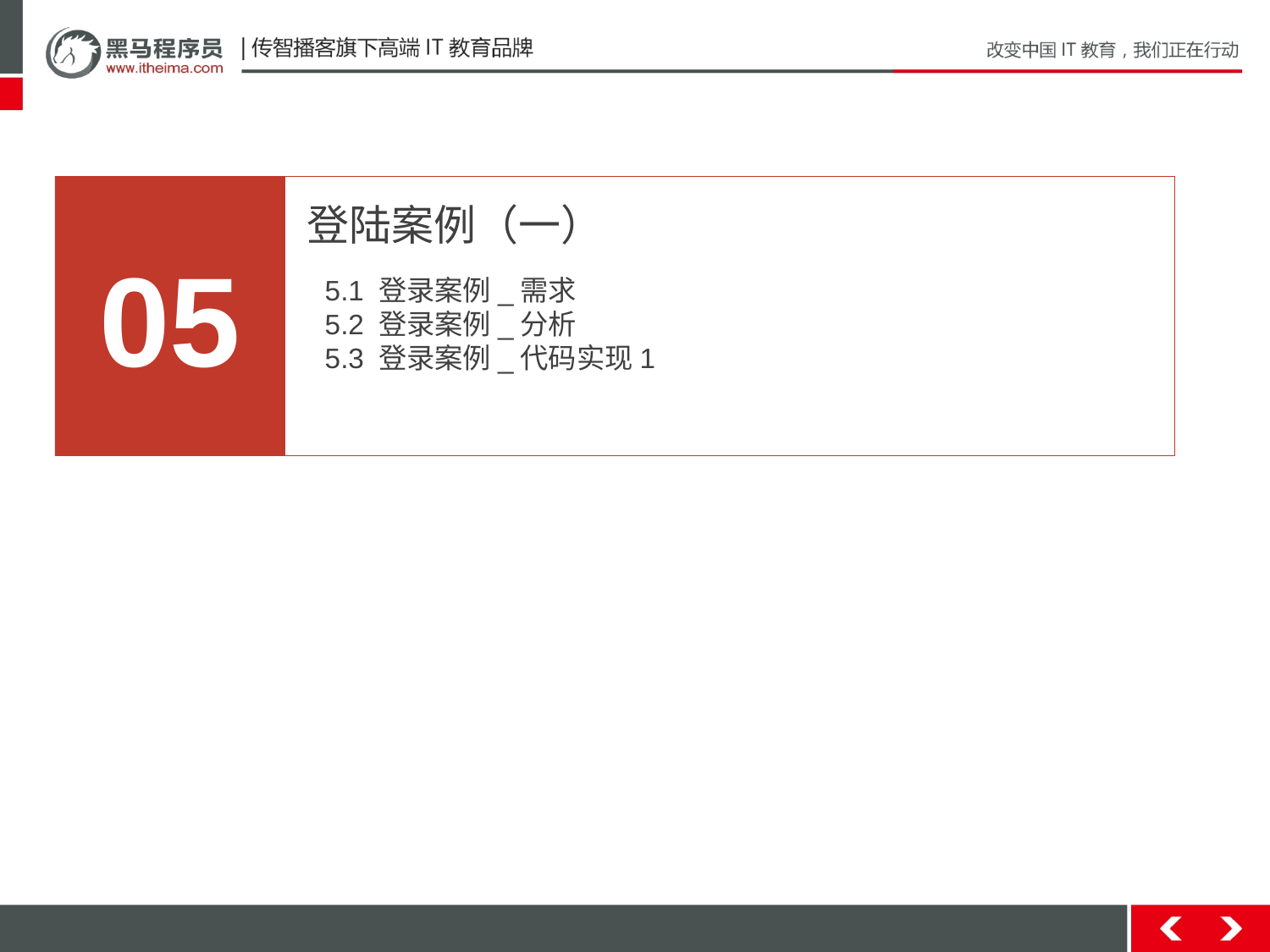

05

登陆案例（一）
5.1 登录案例_需求
5.2 登录案例_分析
5.3 登录案例_代码实现1